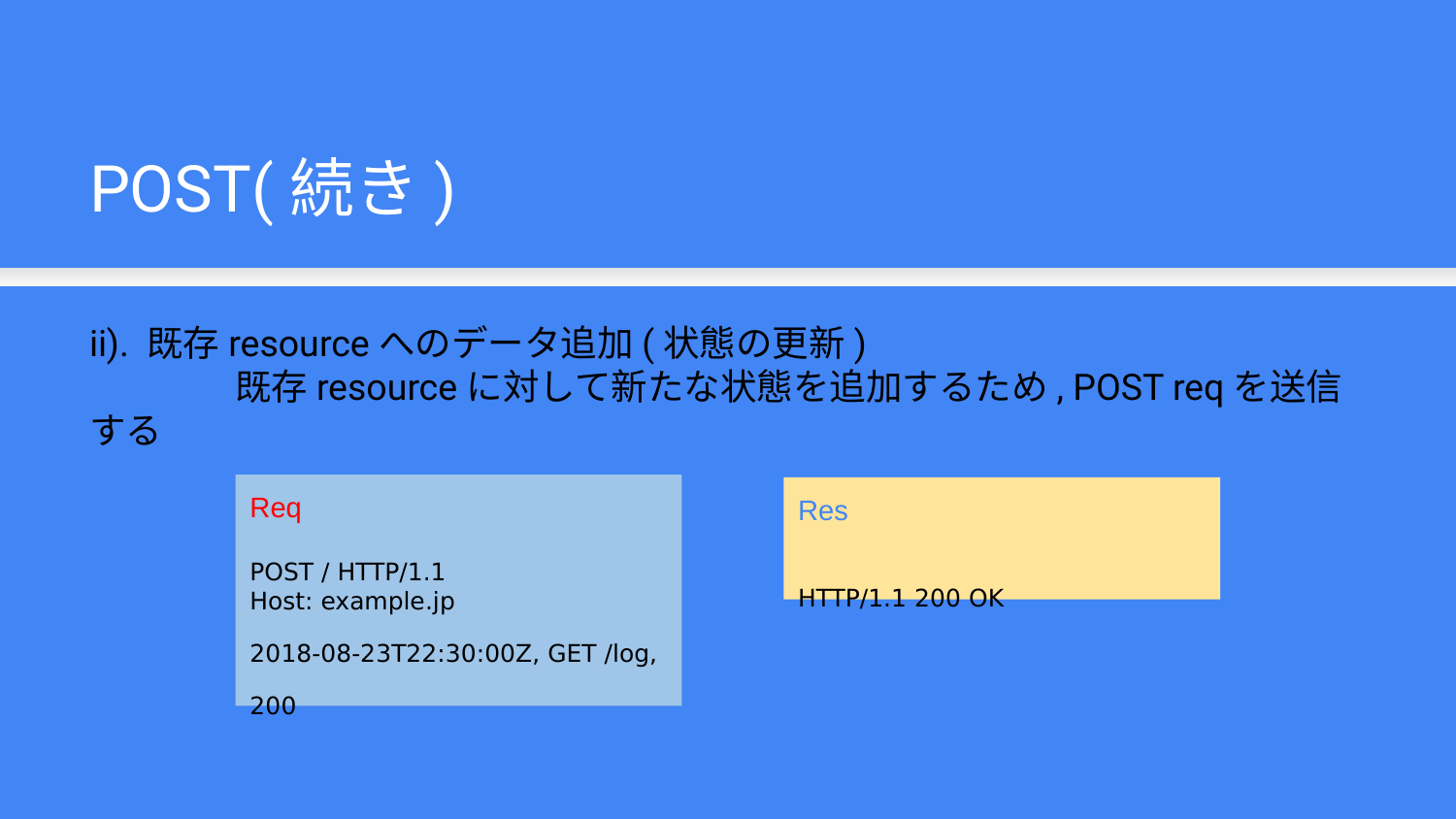

POST(続き)
ii). 既存resourceへのデータ追加(状態の更新)
	既存resourceに対して新たな状態を追加するため, POST reqを送信する
Req

POST / HTTP/1.1
Host: example.jp
2018-08-23T22:30:00Z, GET /log, 200

Res

HTTP/1.1 200 OK